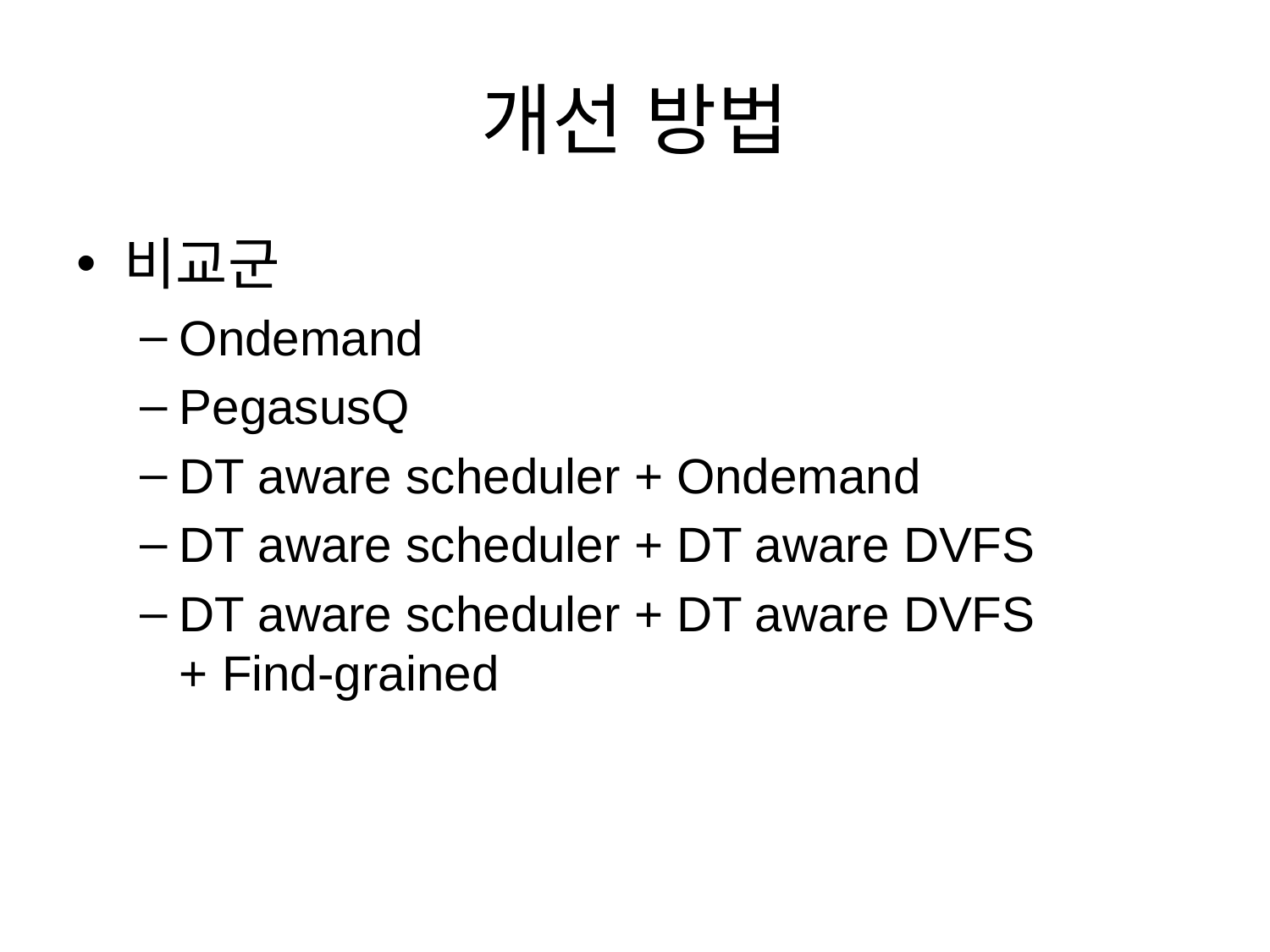

# 개선 방법
비교군
Ondemand
PegasusQ
DT aware scheduler + Ondemand
DT aware scheduler + DT aware DVFS
DT aware scheduler + DT aware DVFS
+ Find-grained